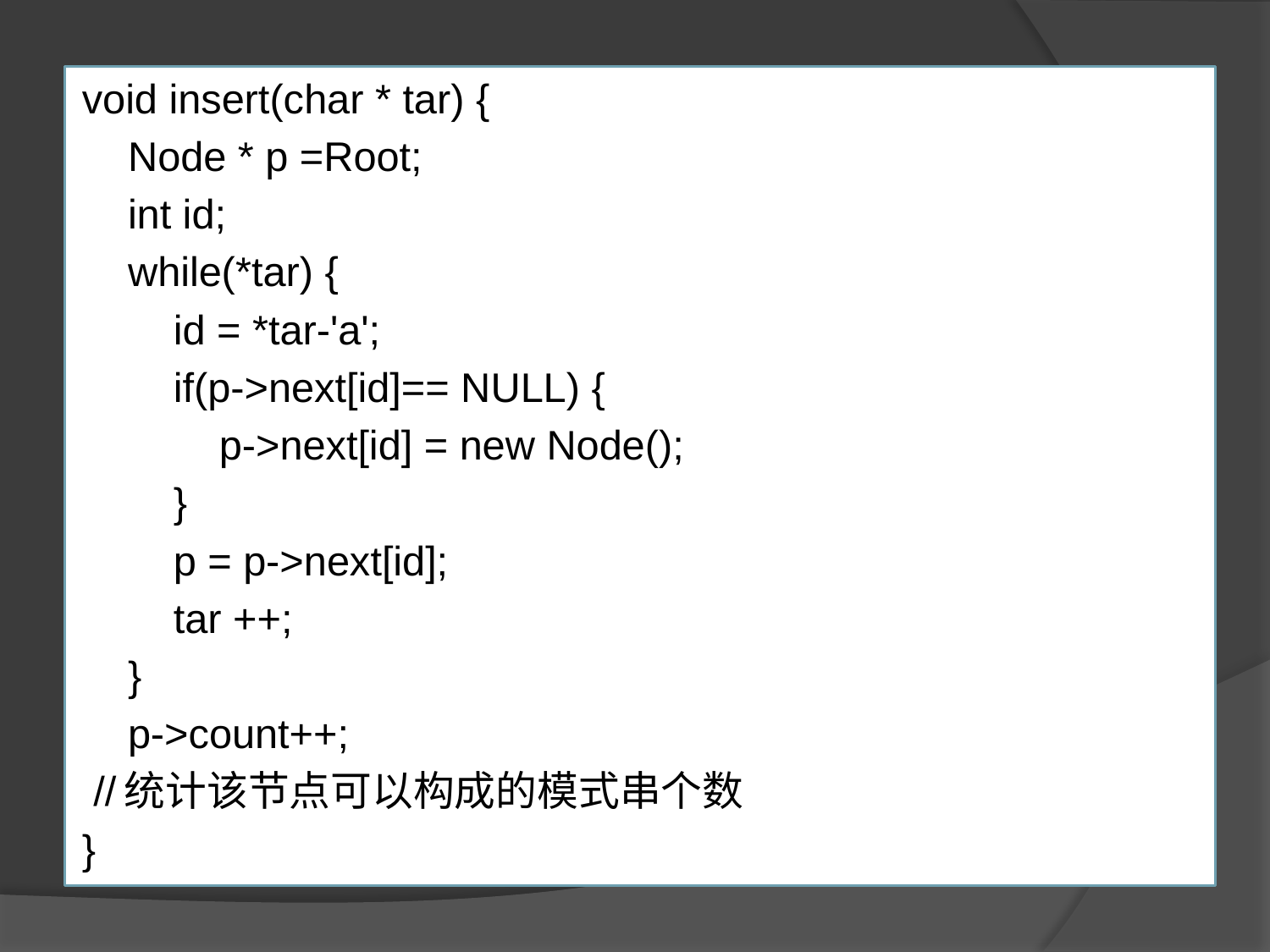

void insert(char * tar) {
    Node * p =Root;
    int id;
    while(*tar) {
        id = *tar-'a';
        if(p->next[id]== NULL) {
            p->next[id] = new Node();
        }
        p = p->next[id];
        tar ++;
    }
    p->count++;
 //统计该节点可以构成的模式串个数
}